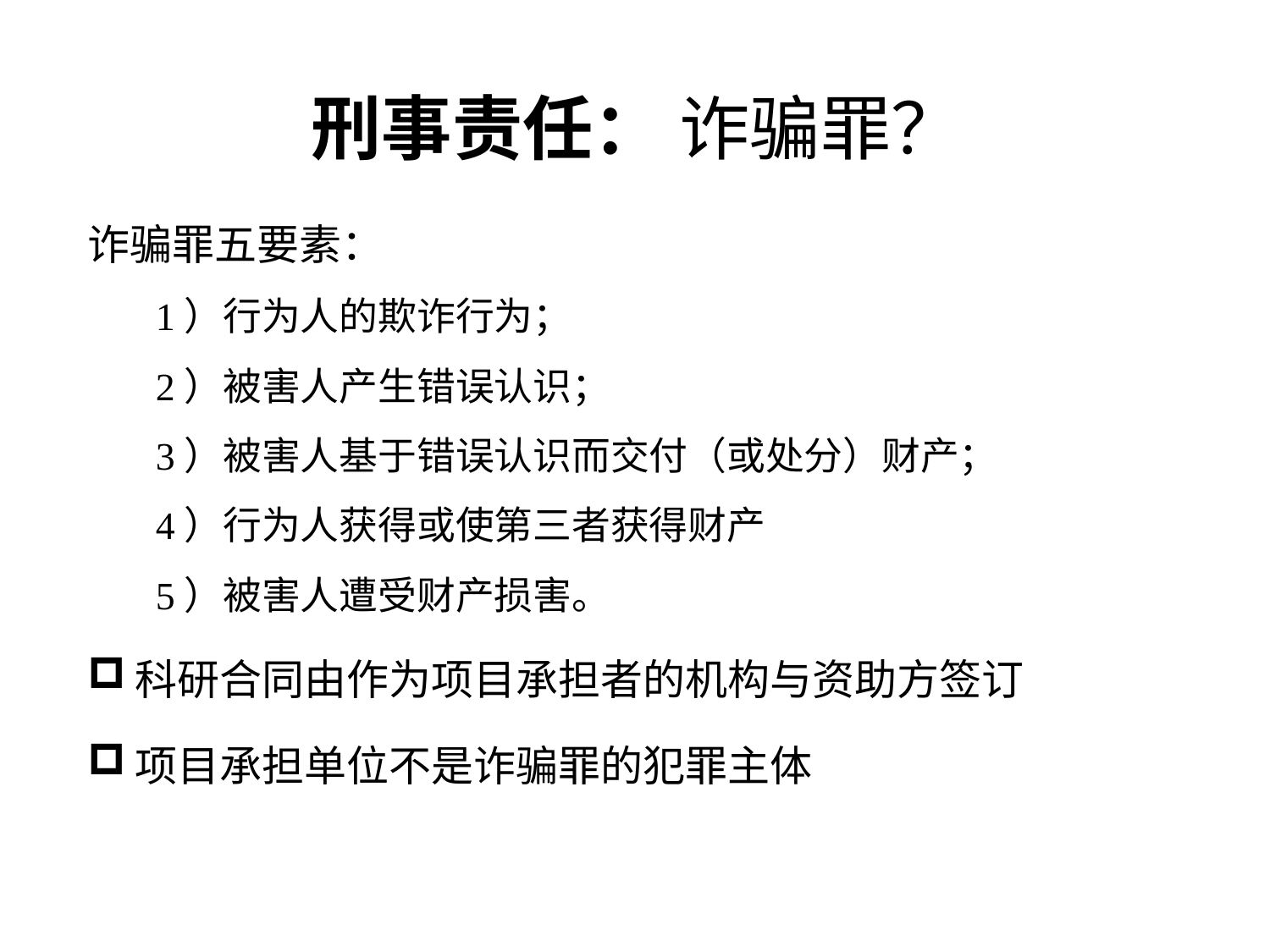

# 刑事责任： 诈骗罪？
诈骗罪五要素：
       1）行为人的欺诈行为；
       2）被害人产生错误认识；
       3）被害人基于错误认识而交付（或处分）财产；
       4）行为人获得或使第三者获得财产
       5）被害人遭受财产损害。
科研合同由作为项目承担者的机构与资助方签订
项目承担单位不是诈骗罪的犯罪主体